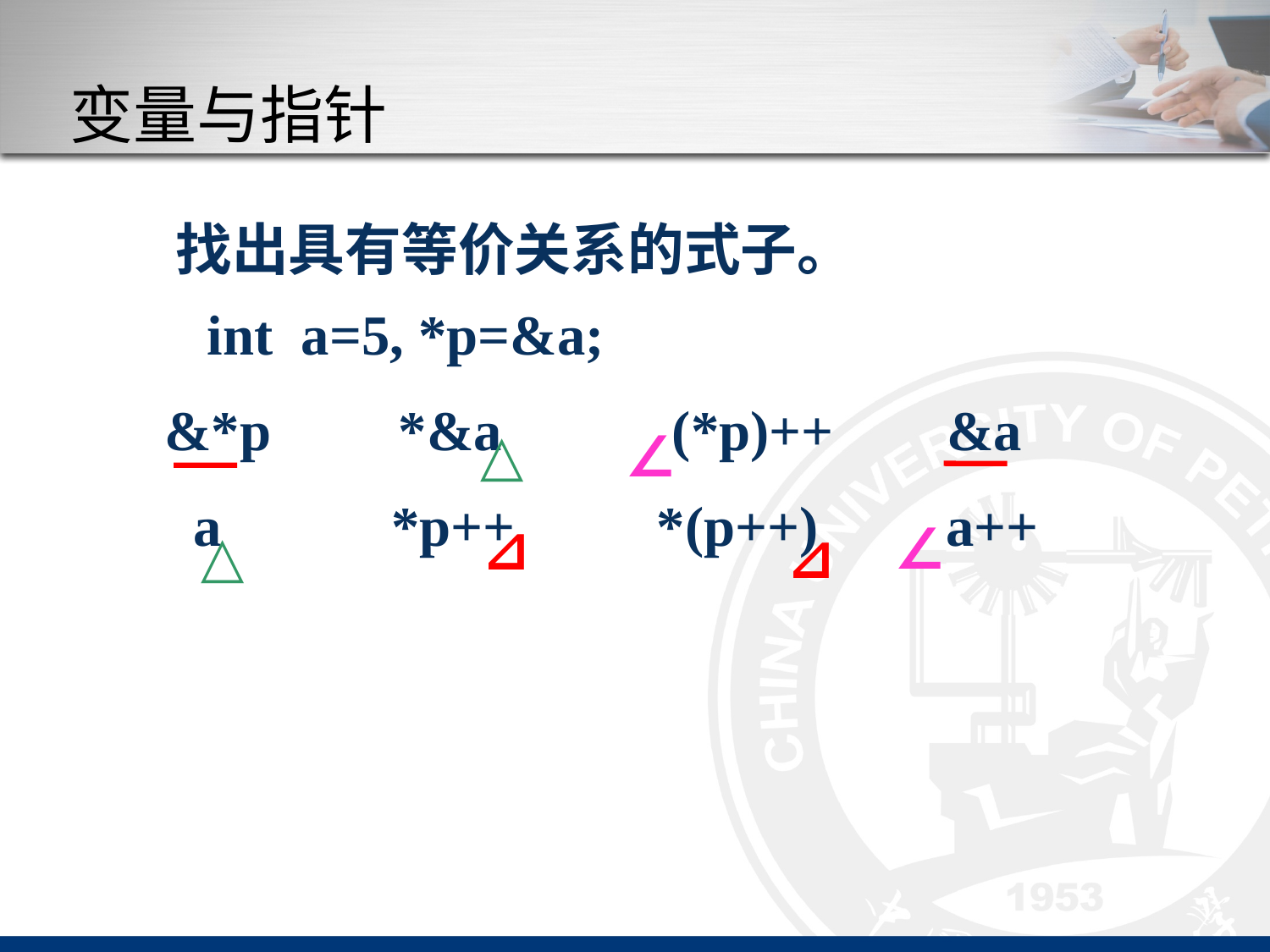

# 变量与指针
  找出具有等价关系的式子。
     int  a=5, *p=&a;
  &*p         *&a            (*p)++        &a
    a            *p++          *(p++)         a++
△
∠

∠
⊿
△
⊿